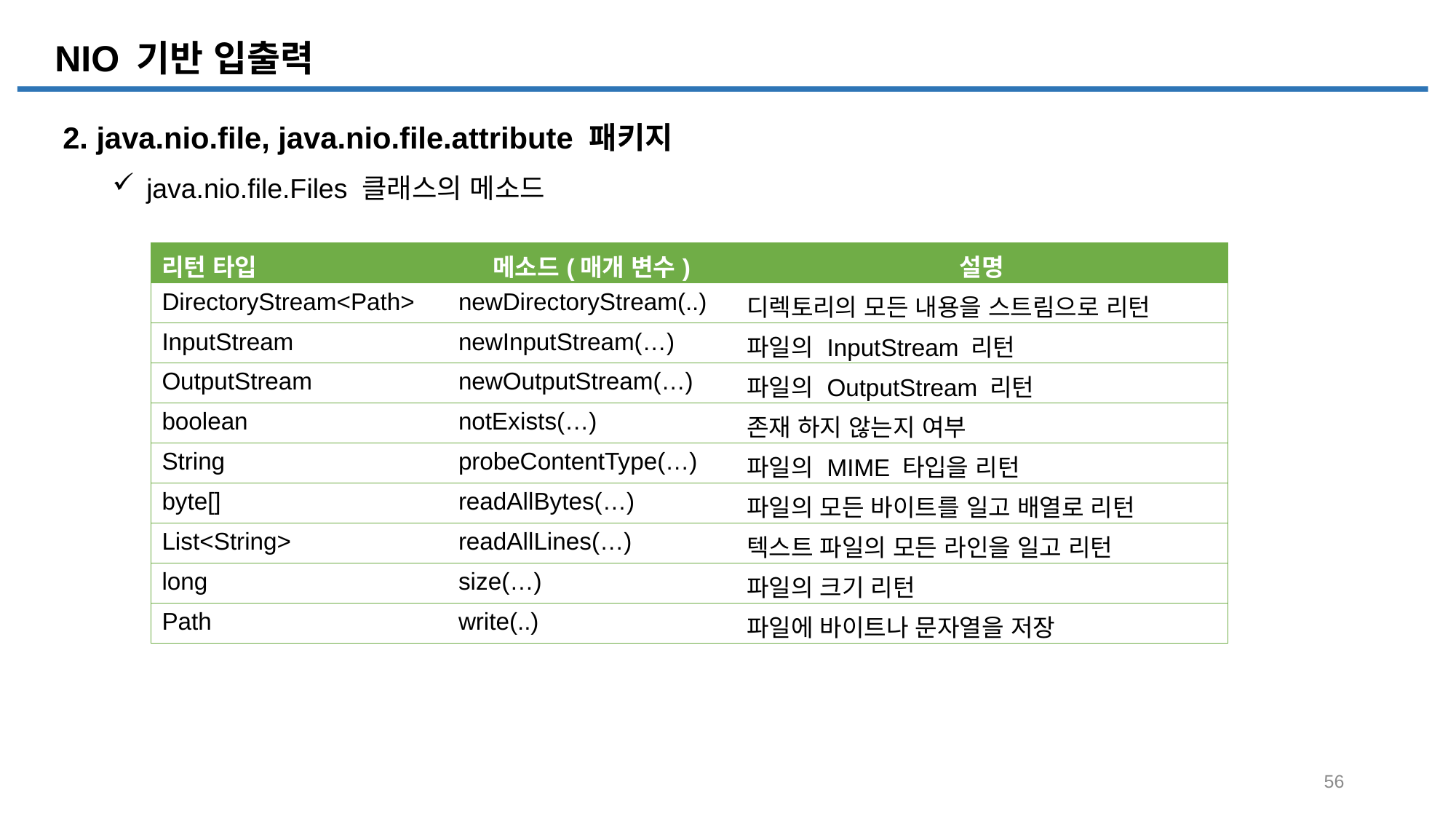

NIO

File 기반 입출력
2. java.nio.file, java.nio.file.attribute 패키지
java.nio.file.Files 클래스의 메소드

| 리턴 타입 | 메소드(매개 변수) | 설명 |
| --- | --- | --- |
| DirectoryStream<Path> | newDirectoryStream(..) | 디렉토리의 모든 내용을 스트림으로 리턴 |
| InputStream | newInputStream(…) | 파일의 InputStream 리턴 |
| OutputStream | newOutputStream(…) | 파일의 OutputStream 리턴 |
| boolean | notExists(…) | 존재 하지 않는지 여부 |
| String | probeContentType(…) | 파일의 MIME 타입을 리턴 |
| byte[] | readAllBytes(…) | 파일의 모든 바이트를 일고 배열로 리턴 |
| List<String> | readAllLines(…) | 텍스트 파일의 모든 라인을 일고 리턴 |
| long | size(…) | 파일의 크기 리턴 |
| Path | write(..) | 파일에 바이트나 문자열을 저장 |
56